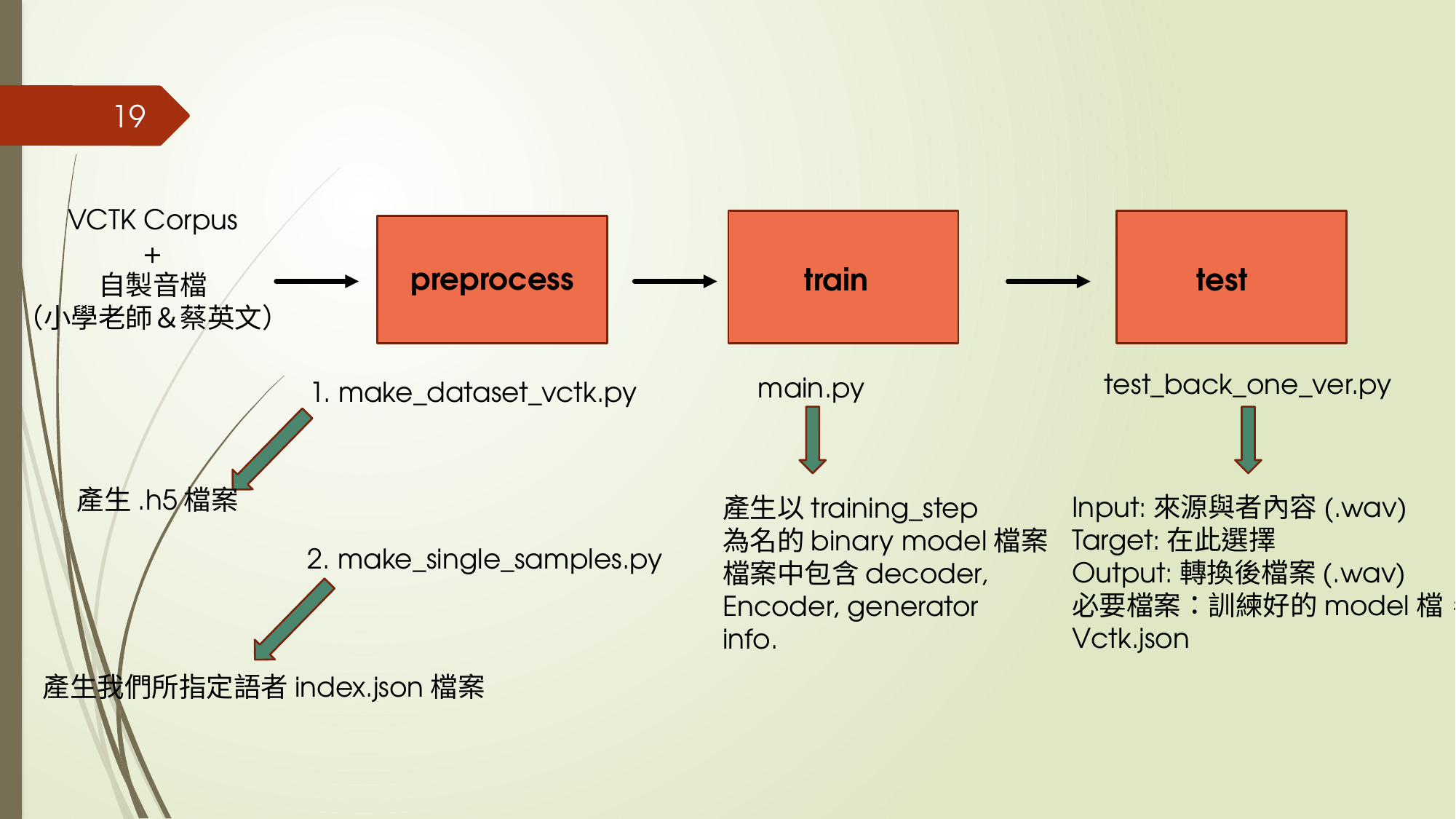

19
VCTK Corpus
+
自製音檔
（小學老師＆蔡英文）

preprocess
train
test
test_back_one_ver.py
main.py
1. make_dataset_vctk.py

產生.h5檔案
Input:來源與者內容(.wav)
Target:在此選擇
Output:轉換後檔案(.wav)
必要檔案：訓練好的model檔，
Vctk.json
產生以training_step
為名的binary model檔案
檔案中包含decoder,
Encoder, generator
info.
2. make_single_samples.py

產生我們所指定語者index.json檔案